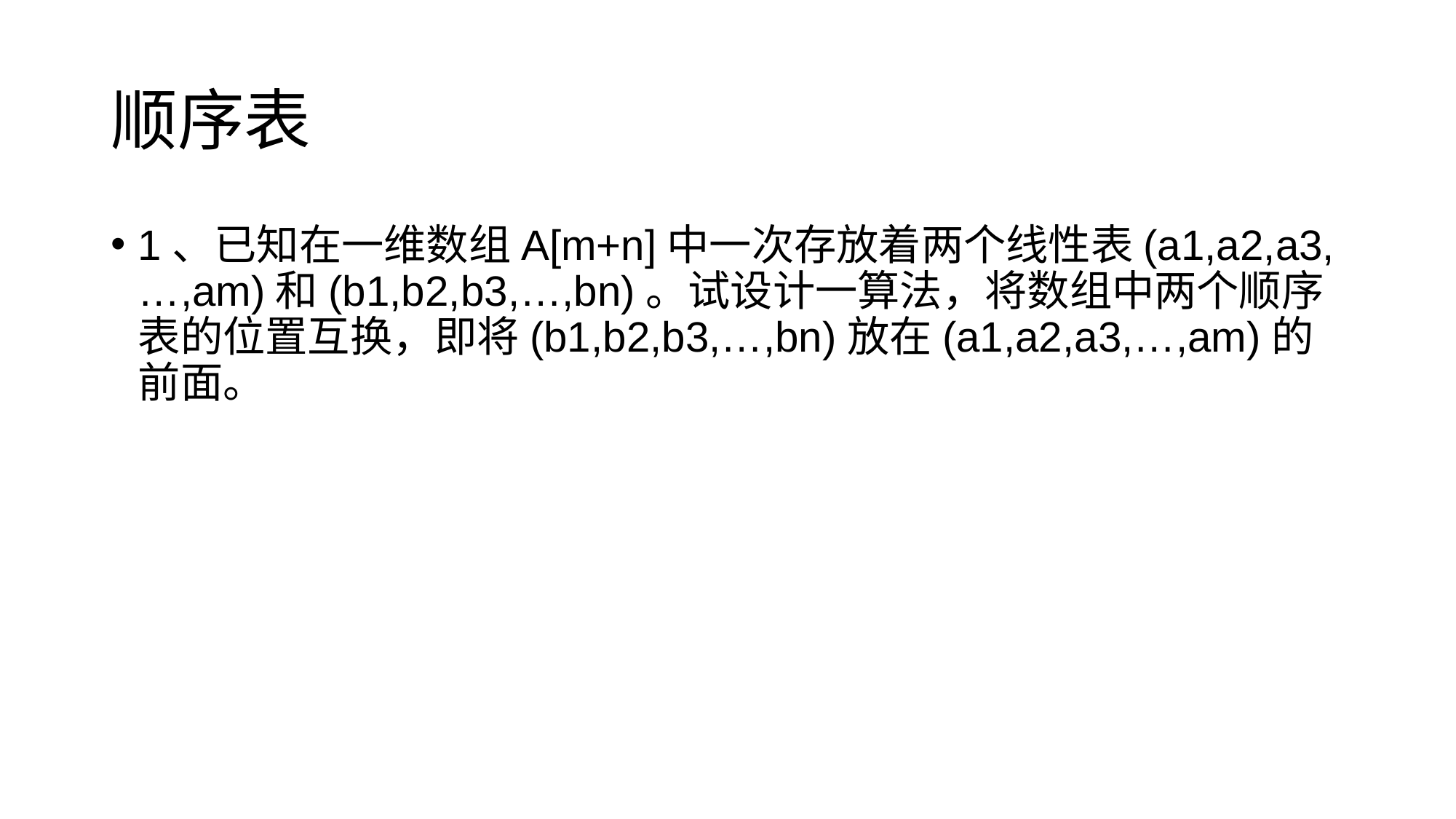

# 顺序表
1、已知在一维数组A[m+n]中一次存放着两个线性表(a1,a2,a3,…,am)和(b1,b2,b3,…,bn)。试设计一算法，将数组中两个顺序表的位置互换，即将(b1,b2,b3,…,bn)放在(a1,a2,a3,…,am)的前面。